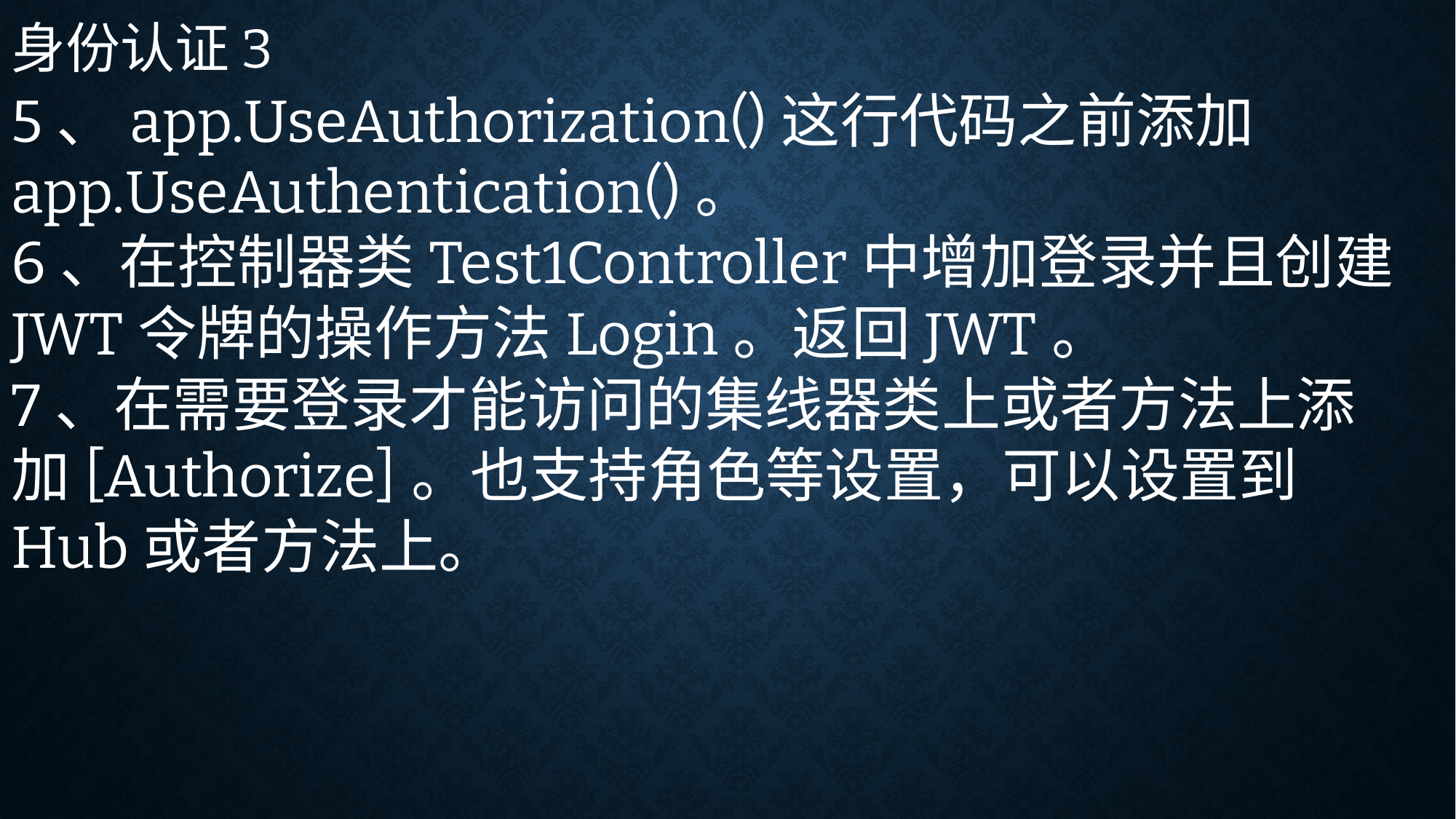

身份认证3
5、app.UseAuthorization()这行代码之前添加app.UseAuthentication()。
6、在控制器类Test1Controller中增加登录并且创建JWT令牌的操作方法Login。返回JWT。
7、在需要登录才能访问的集线器类上或者方法上添加[Authorize]。也支持角色等设置，可以设置到Hub或者方法上。